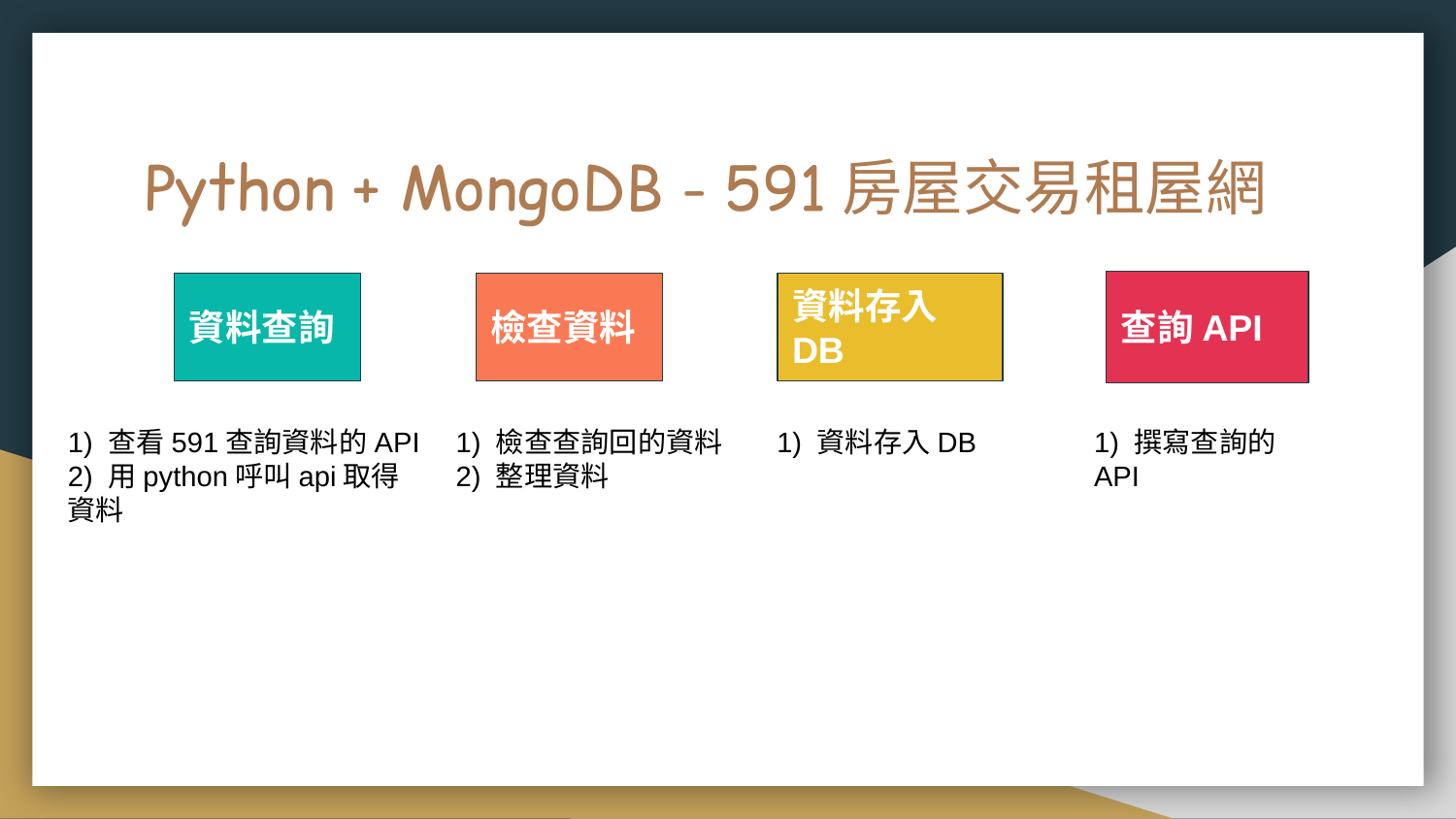

# Python + MongoDB - 591房屋交易租屋網
查詢API
資料查詢
檢查資料
資料存入DB
1) 查看591查詢資料的API
2) 用python呼叫api取得資料
1) 檢查查詢回的資料
2) 整理資料
1) 資料存入DB
1) 撰寫查詢的API